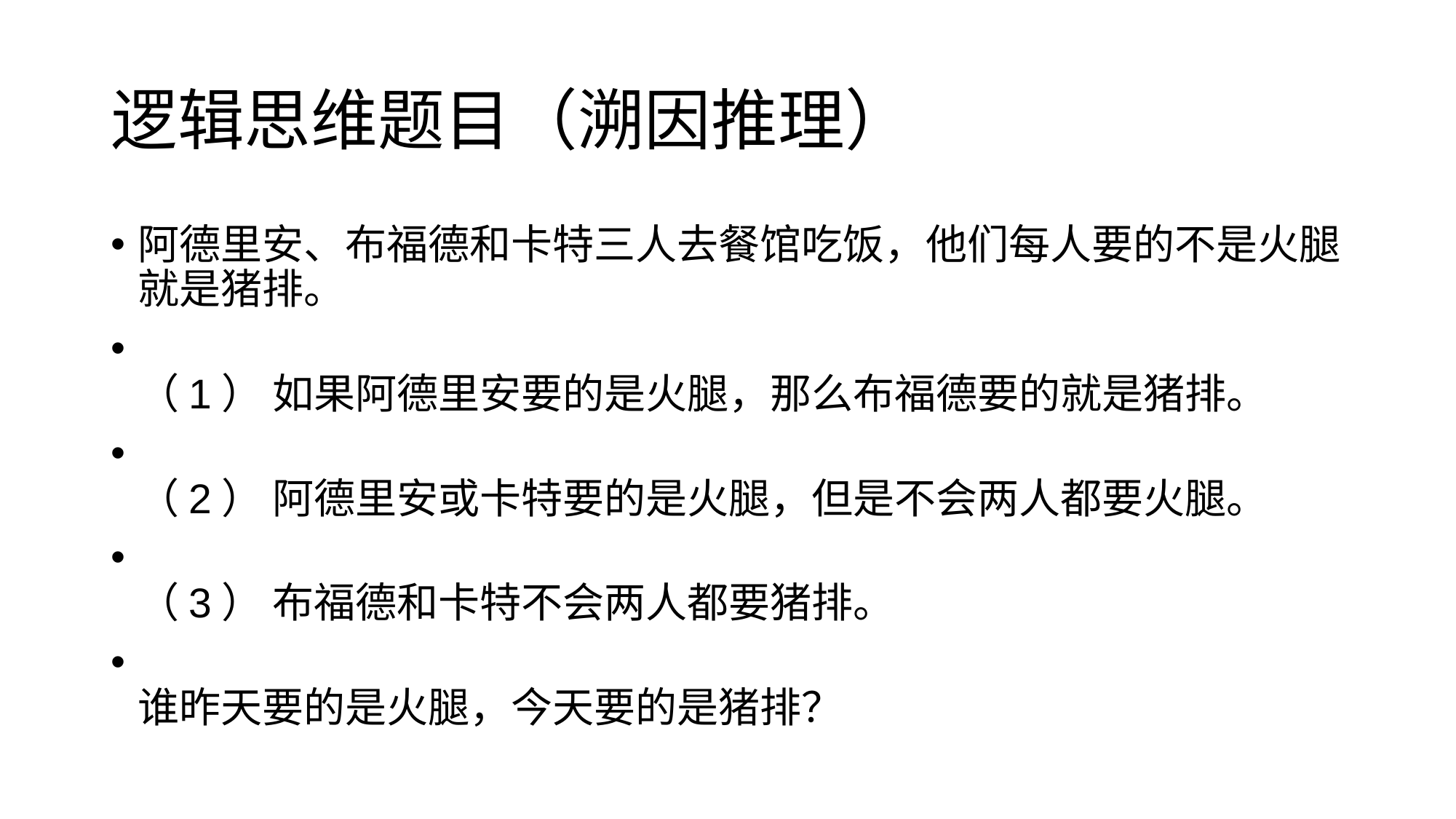

# 逻辑思维题目（溯因推理）
阿德里安、布福德和卡特三人去餐馆吃饭，他们每人要的不是火腿就是猪排。
（1） 如果阿德里安要的是火腿，那么布福德要的就是猪排。
（2） 阿德里安或卡特要的是火腿，但是不会两人都要火腿。
（3） 布福德和卡特不会两人都要猪排。
谁昨天要的是火腿，今天要的是猪排？